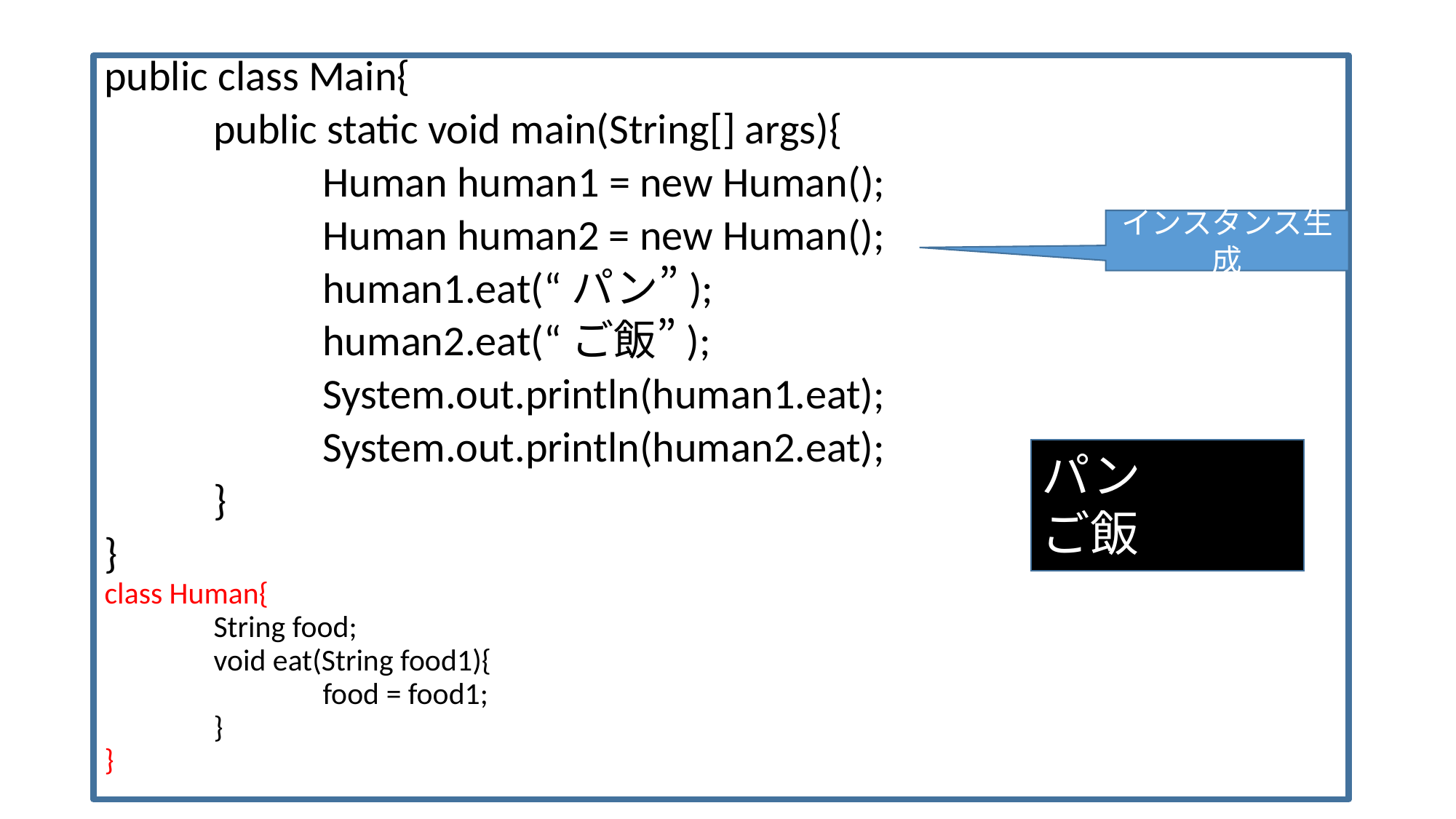

public class Main{
	public static void main(String[] args){
		Human human1 = new Human();
		Human human2 = new Human();
		human1.eat(“パン”);
		human2.eat(“ご飯”);
		System.out.println(human1.eat);
		System.out.println(human2.eat);
	}
}
class Human{
	String food;
	void eat(String food1){
		food = food1;
	}
}

インスタンス生成
パン
ご飯